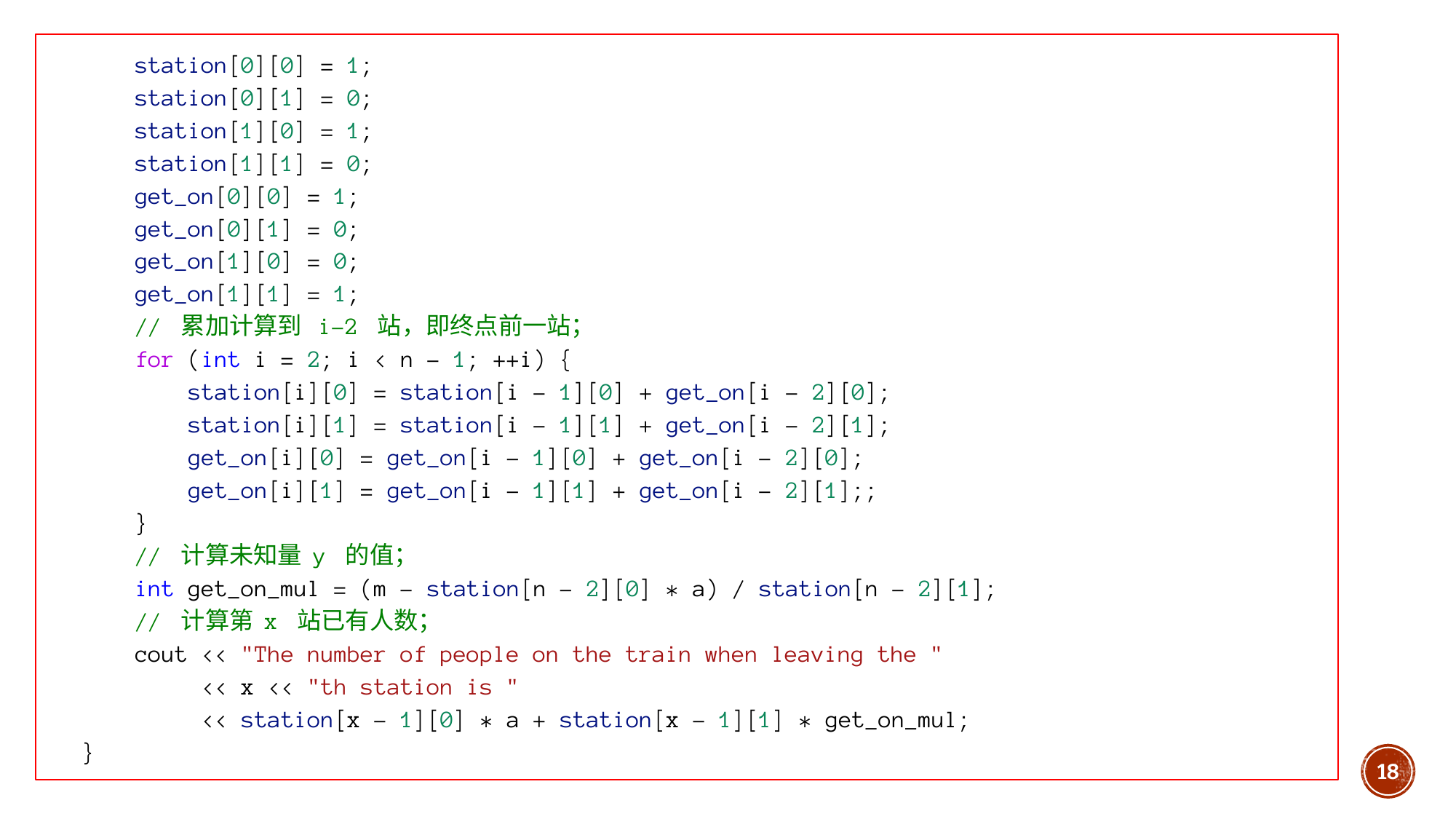

station[0][0] = 1;
    station[0][1] = 0;
    station[1][0] = 1;
    station[1][1] = 0;
    get_on[0][0] = 1;
    get_on[0][1] = 0;
    get_on[1][0] = 0;
    get_on[1][1] = 1;
    // 累加计算到  i-2 站，即终点前一站；
    for (int i = 2; i < n - 1; ++i) {
        station[i][0] = station[i - 1][0] + get_on[i - 2][0];
        station[i][1] = station[i - 1][1] + get_on[i - 2][1];
        get_on[i][0] = get_on[i - 1][0] + get_on[i - 2][0];
        get_on[i][1] = get_on[i - 1][1] + get_on[i - 2][1];;
    }
    // 计算未知量 y 的值；
    int get_on_mul = (m - station[n - 2][0] * a) / station[n - 2][1];
    // 计算第 x 站已有人数；
    cout << "The number of people on the train when leaving the "
         << x << "th station is "
         << station[x - 1][0] * a + station[x - 1][1] * get_on_mul;
}
18